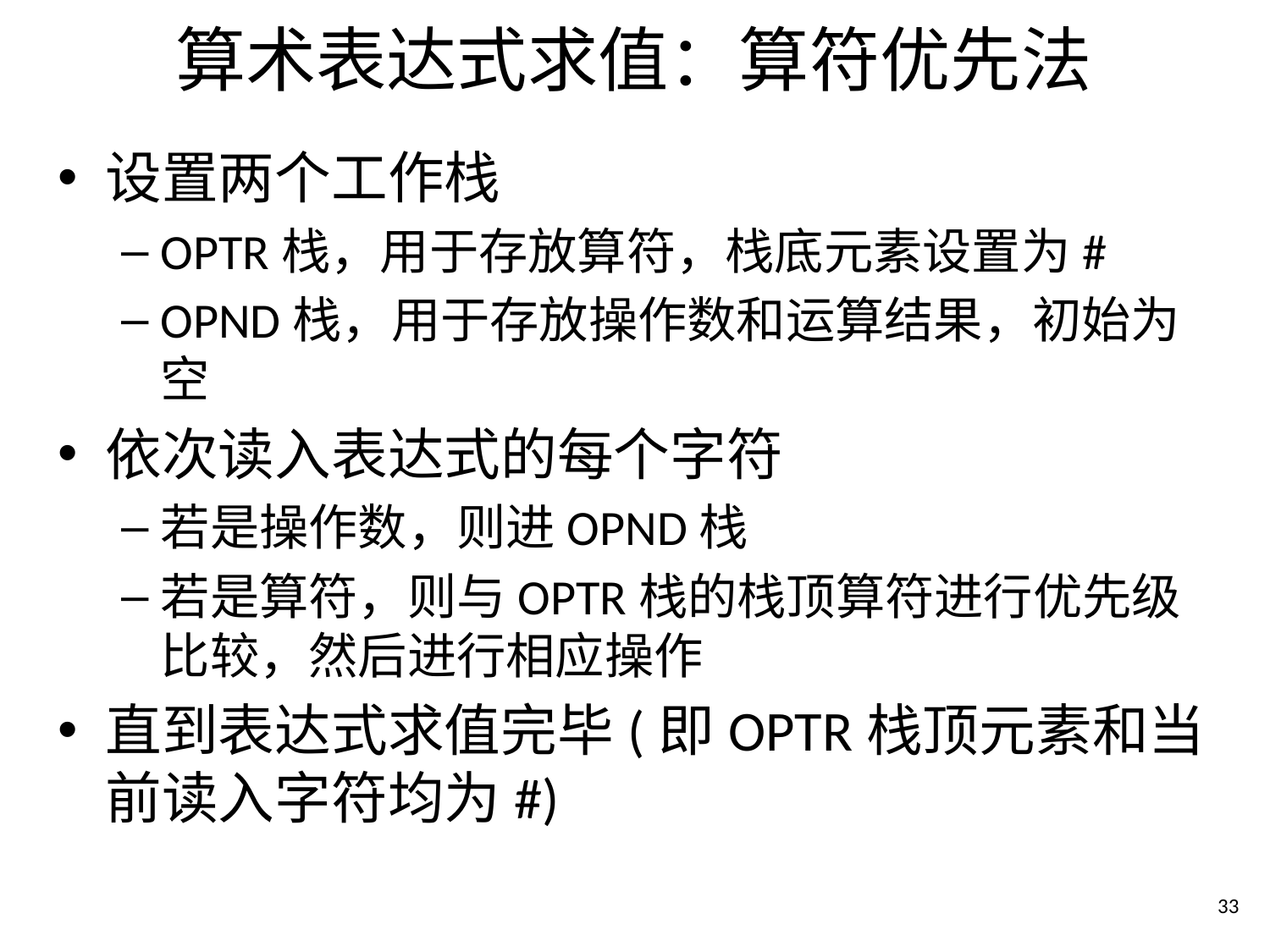

# 算术表达式求值：算符优先法
设置两个工作栈
OPTR栈，用于存放算符，栈底元素设置为#
OPND栈，用于存放操作数和运算结果，初始为空
依次读入表达式的每个字符
若是操作数，则进OPND栈
若是算符，则与OPTR栈的栈顶算符进行优先级比较，然后进行相应操作
直到表达式求值完毕(即OPTR栈顶元素和当前读入字符均为#)
33